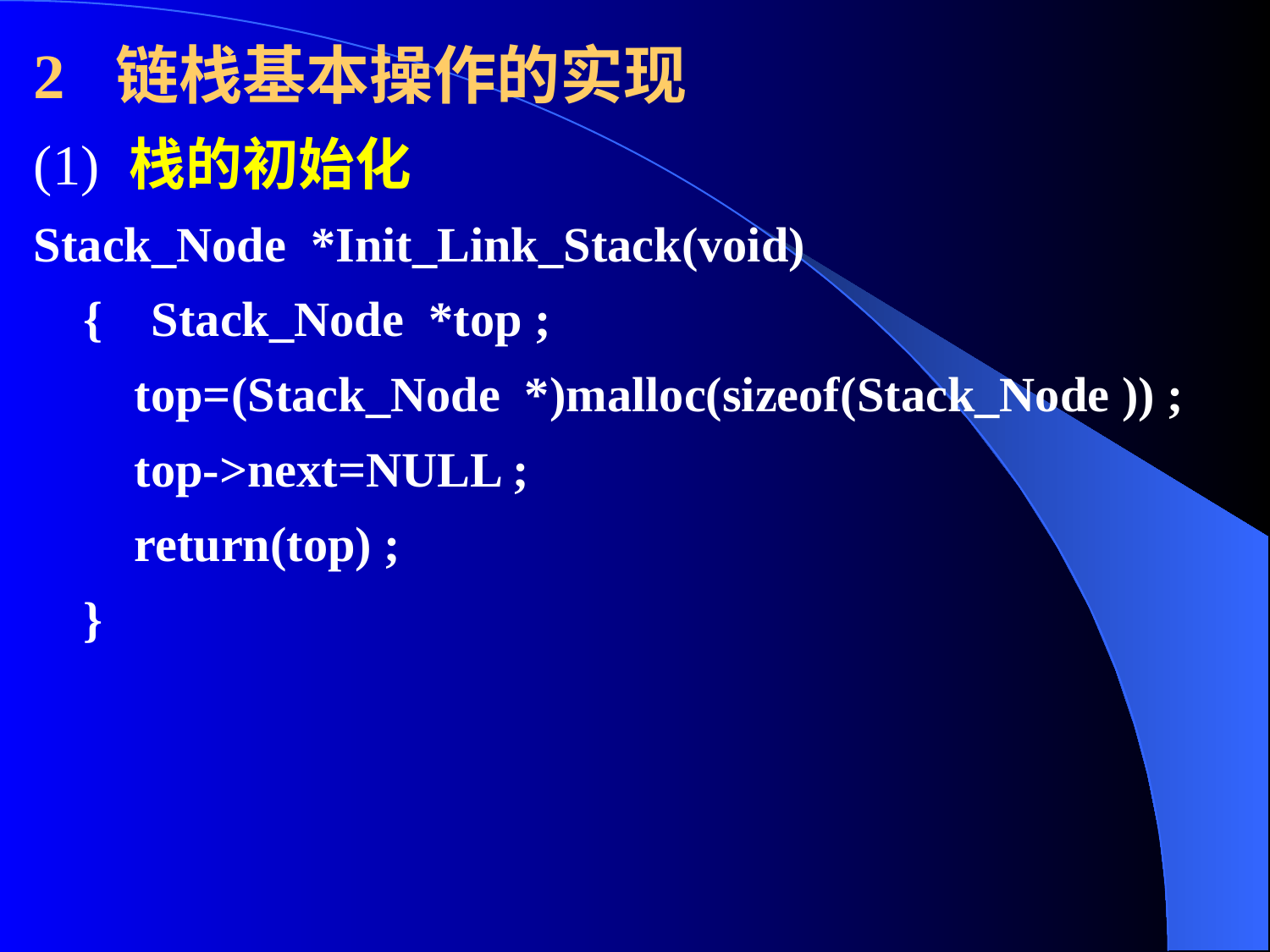

# 2  链栈基本操作的实现
(1) 栈的初始化
Stack_Node  *Init_Link_Stack(void)
{    Stack_Node  *top ;
top=(Stack_Node  *)malloc(sizeof(Stack_Node )) ;
top->next=NULL ;
return(top) ;
}